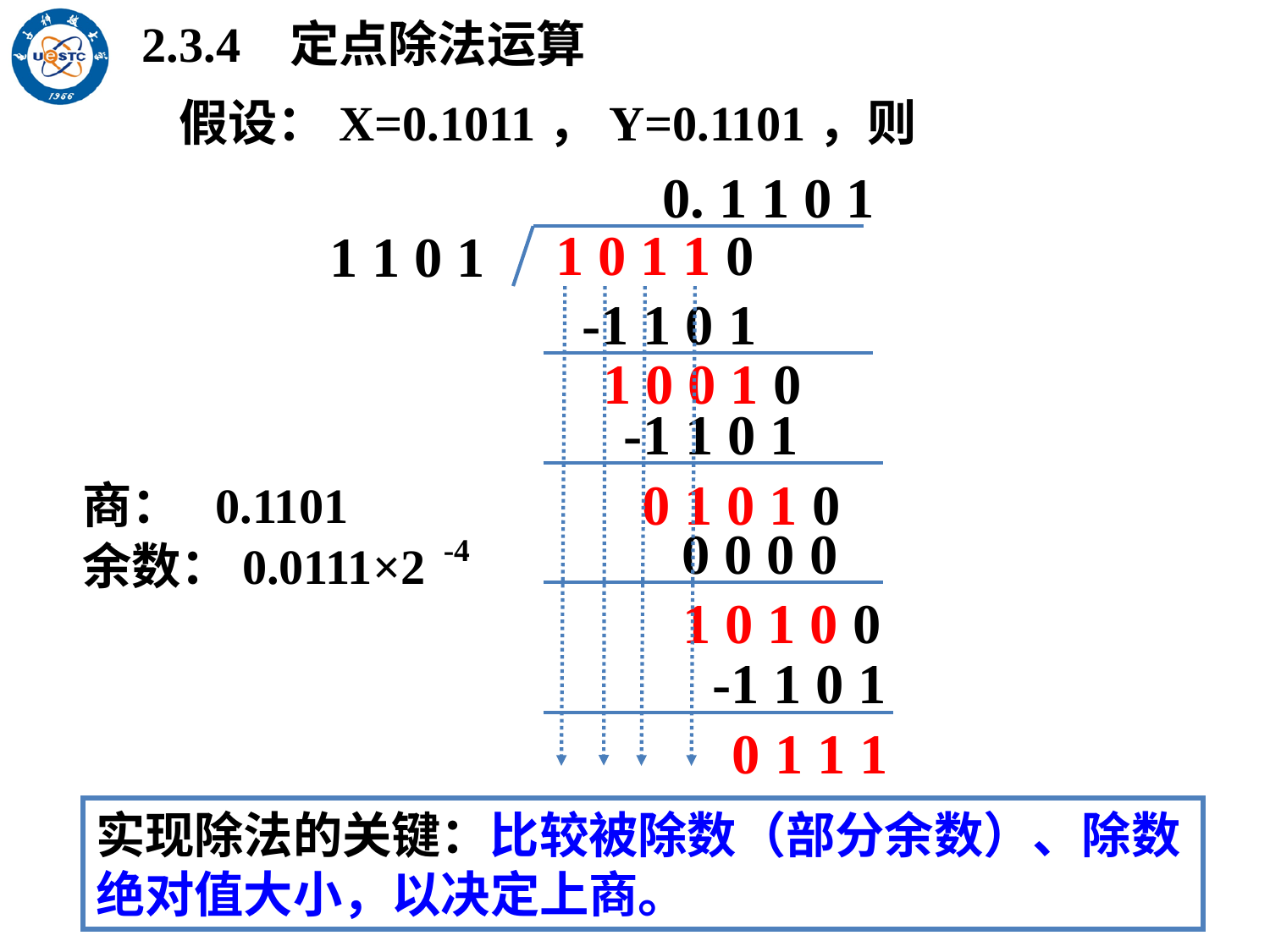

2.3.4   定点除法运算
假设：X=0.1011，Y=0.1101，则
0. 1 1 0 1
1 0 1 1 0
1 1 0 1
-1 1 0 1
1 0 0 1 0
-1 1 0 1
0 1 0 1 0
0 0 0 0
    1 0 1 0 0
-1 1 0 1
    0 1 1 1
商：  0.1101
余数：0.0111×2
  -4
实现除法的关键：比较被除数（部分余数）、除数绝对值大小，以决定上商。